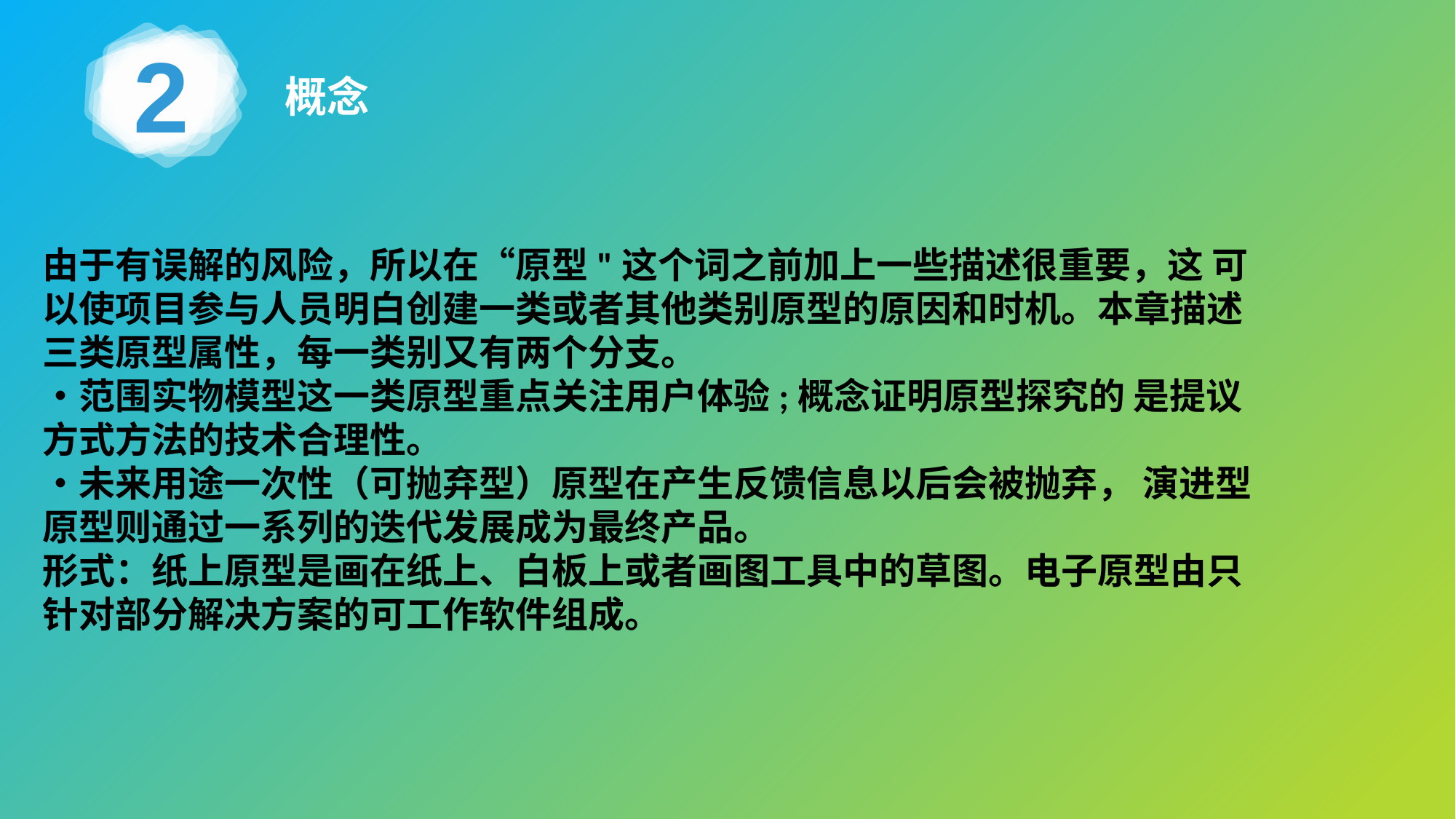

2

概念
由于有误解的风险，所以在“原型"这个词之前加上一些描述很重要，这 可以使项目参与人员明白创建一类或者其他类别原型的原因和时机。本章描述 三类原型属性，每一类别又有两个分支。
・范围实物模型这一类原型重点关注用户体验;概念证明原型探究的 是提议方式方法的技术合理性。
・未来用途一次性（可抛弃型）原型在产生反馈信息以后会被抛弃， 演进型原型则通过一系列的迭代发展成为最终产品。
形式：纸上原型是画在纸上、白板上或者画图工具中的草图。电子原型由只针对部分解决方案的可工作软件组成。